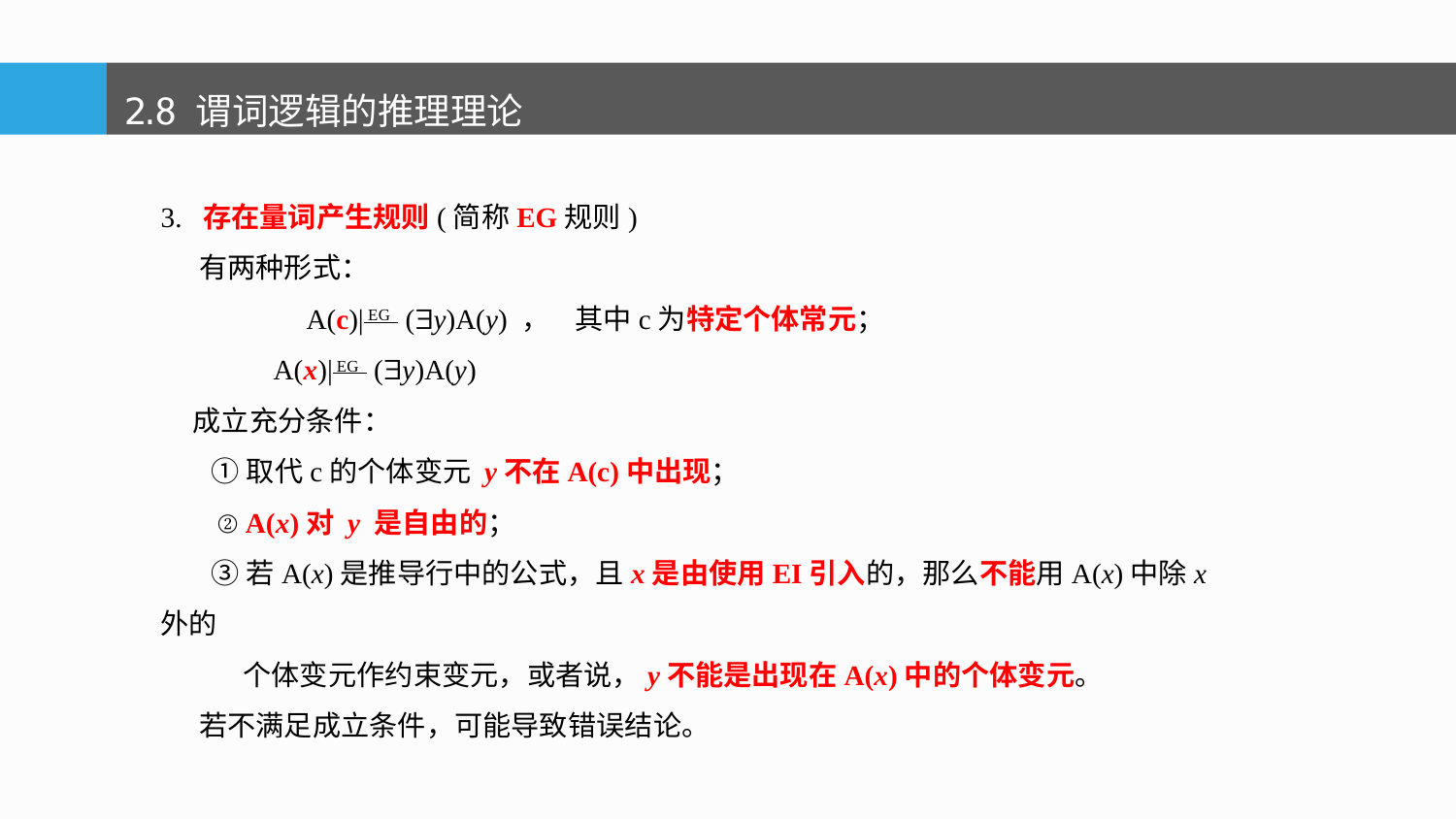

2.8 谓词逻辑的推理理论

3.  存在量词产生规则(简称EG规则)
     有两种形式：
             	A(c)| EG   (∃y)A(y) ，    其中c为特定个体常元；
                A(x)| EG   (∃y)A(y)
    成立充分条件：
        ①取代c的个体变元 y不在A(c)中出现；
        ②A(x)对 y 是自由的；
        ③若A(x)是推导行中的公式，且x是由使用EI引入的，那么不能用A(x)中除x外的
            个体变元作约束变元，或者说，y不能是出现在A(x)中的个体变元。
     若不满足成立条件，可能导致错误结论。